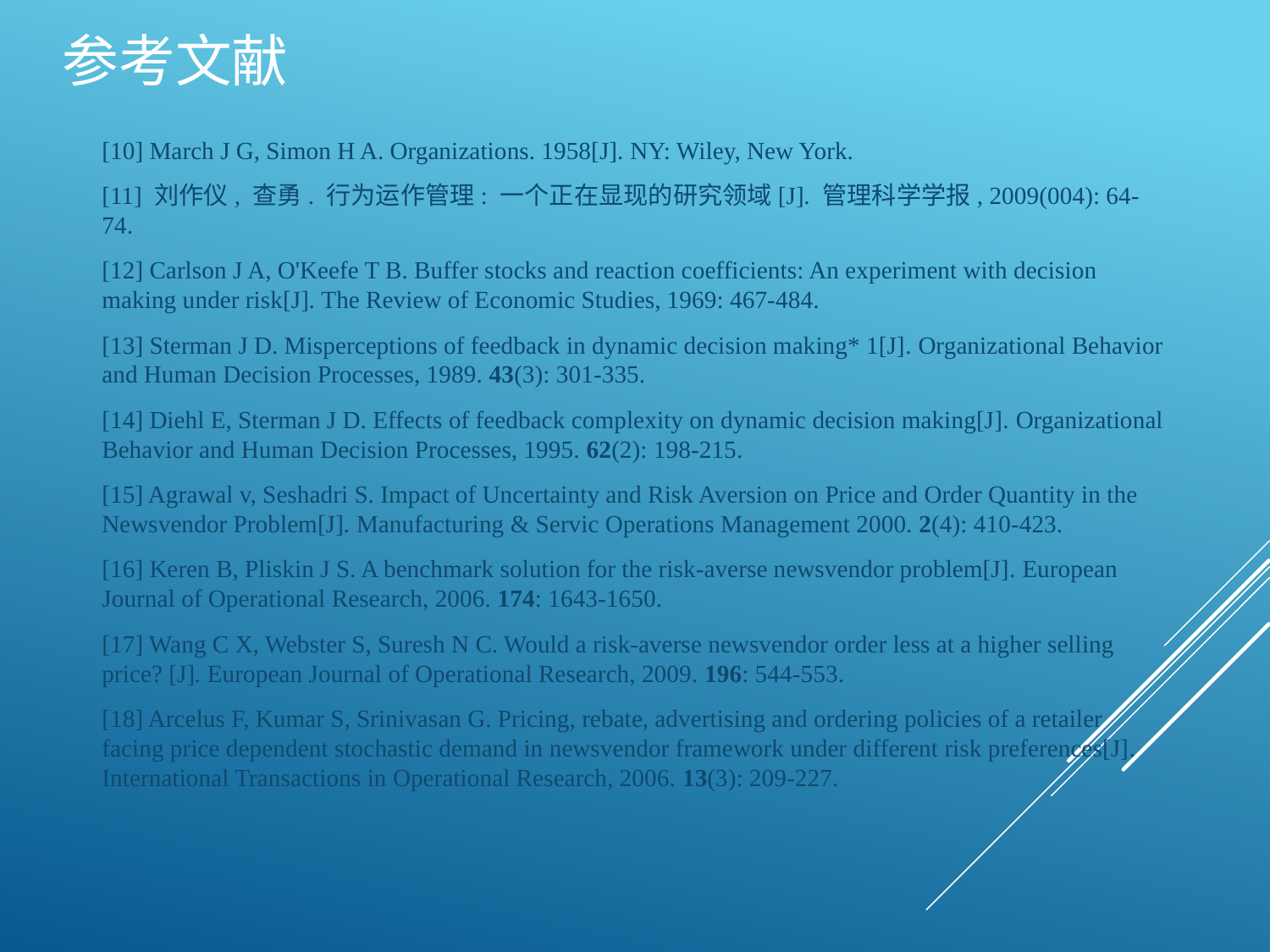

# 参考文献
[10] March J G, Simon H A. Organizations. 1958[J]. NY: Wiley, New York.
[11] 刘作仪, 查勇. 行为运作管理: 一个正在显现的研究领域[J]. 管理科学学报, 2009(004): 64-74.
[12] Carlson J A, O'Keefe T B. Buffer stocks and reaction coefficients: An experiment with decision making under risk[J]. The Review of Economic Studies, 1969: 467-484.
[13] Sterman J D. Misperceptions of feedback in dynamic decision making* 1[J]. Organizational Behavior and Human Decision Processes, 1989. 43(3): 301-335.
[14] Diehl E, Sterman J D. Effects of feedback complexity on dynamic decision making[J]. Organizational Behavior and Human Decision Processes, 1995. 62(2): 198-215.
[15] Agrawal v, Seshadri S. Impact of Uncertainty and Risk Aversion on Price and Order Quantity in the Newsvendor Problem[J]. Manufacturing & Servic Operations Management 2000. 2(4): 410-423.
[16] Keren B, Pliskin J S. A benchmark solution for the risk-averse newsvendor problem[J]. European Journal of Operational Research, 2006. 174: 1643-1650.
[17] Wang C X, Webster S, Suresh N C. Would a risk-averse newsvendor order less at a higher selling price? [J]. European Journal of Operational Research, 2009. 196: 544-553.
[18] Arcelus F, Kumar S, Srinivasan G. Pricing, rebate, advertising and ordering policies of a retailer facing price dependent stochastic demand in newsvendor framework under different risk preferences[J]. International Transactions in Operational Research, 2006. 13(3): 209-227.